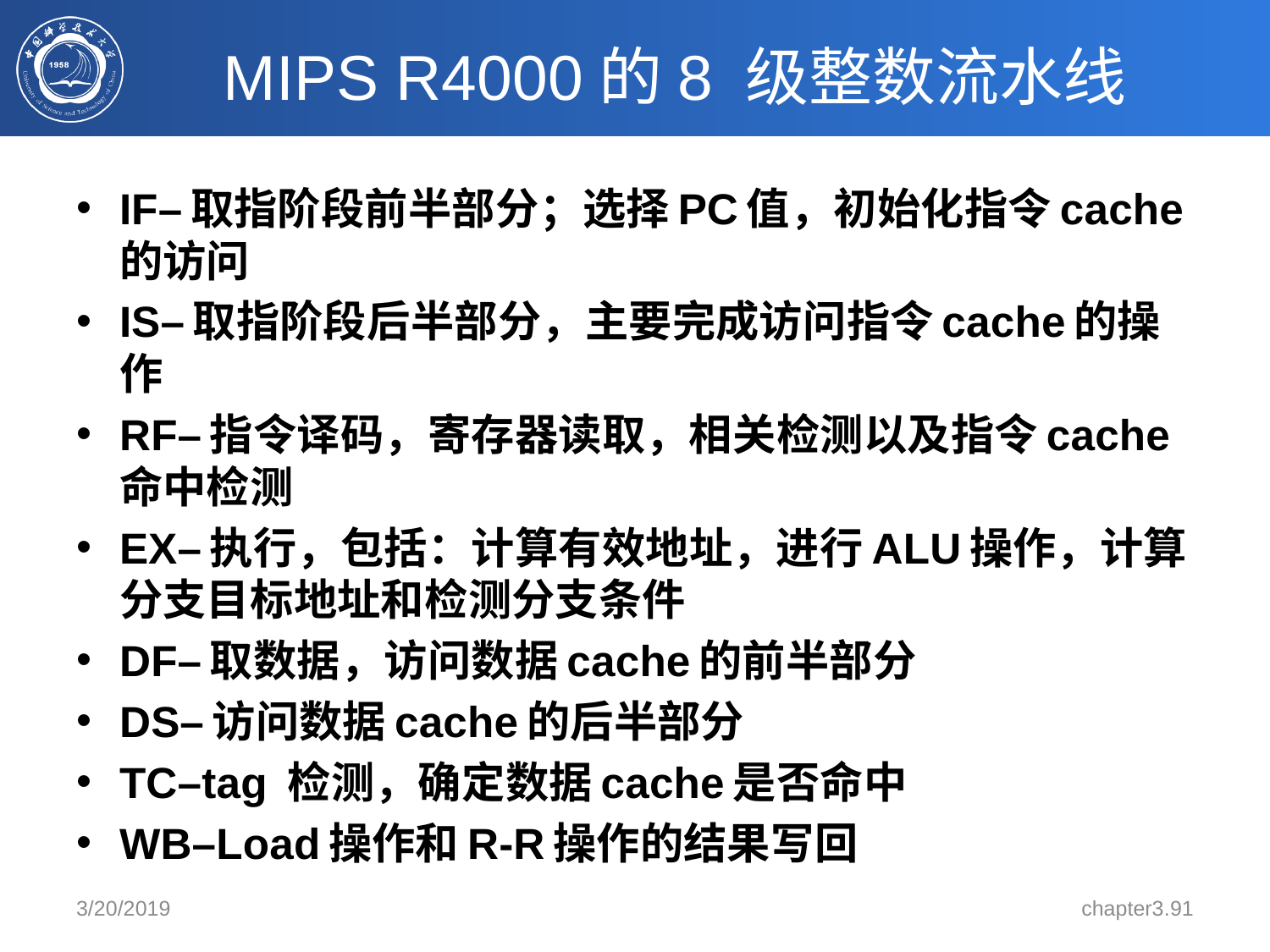

# MIPS R4000的8 级整数流水线
IF–取指阶段前半部分；选择PC值，初始化指令cache的访问
IS–取指阶段后半部分，主要完成访问指令cache的操作
RF–指令译码，寄存器读取，相关检测以及指令cache命中检测
EX–执行，包括：计算有效地址，进行ALU操作，计算分支目标地址和检测分支条件
DF–取数据，访问数据cache的前半部分
DS–访问数据cache的后半部分
TC–tag 检测，确定数据cache是否命中
WB–Load操作和R-R操作的结果写回
3/20/2019
chapter3.91